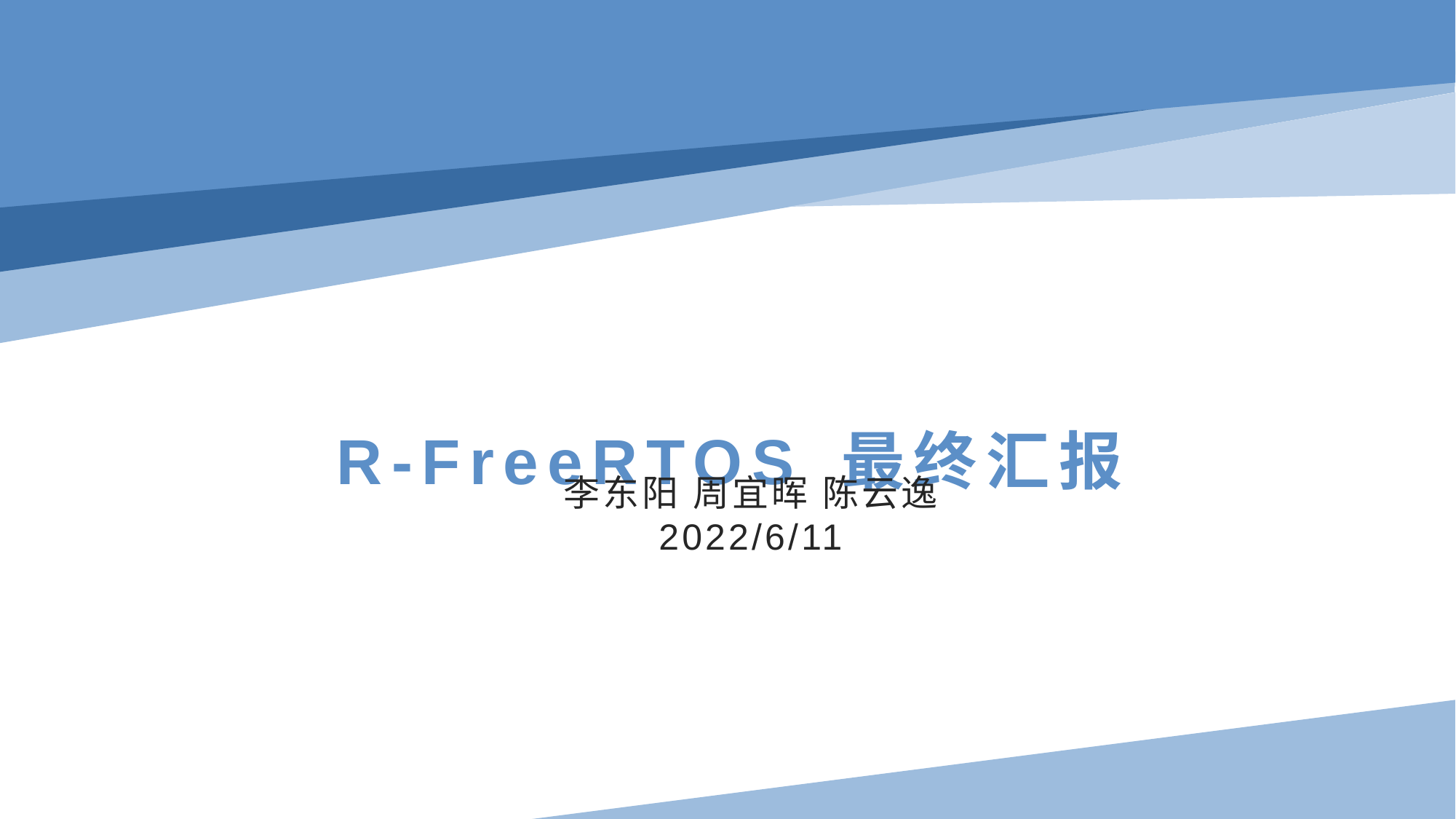

# R-FreeRTOS 最终汇报

李东阳 周宜晖 陈云逸
2022/6/11